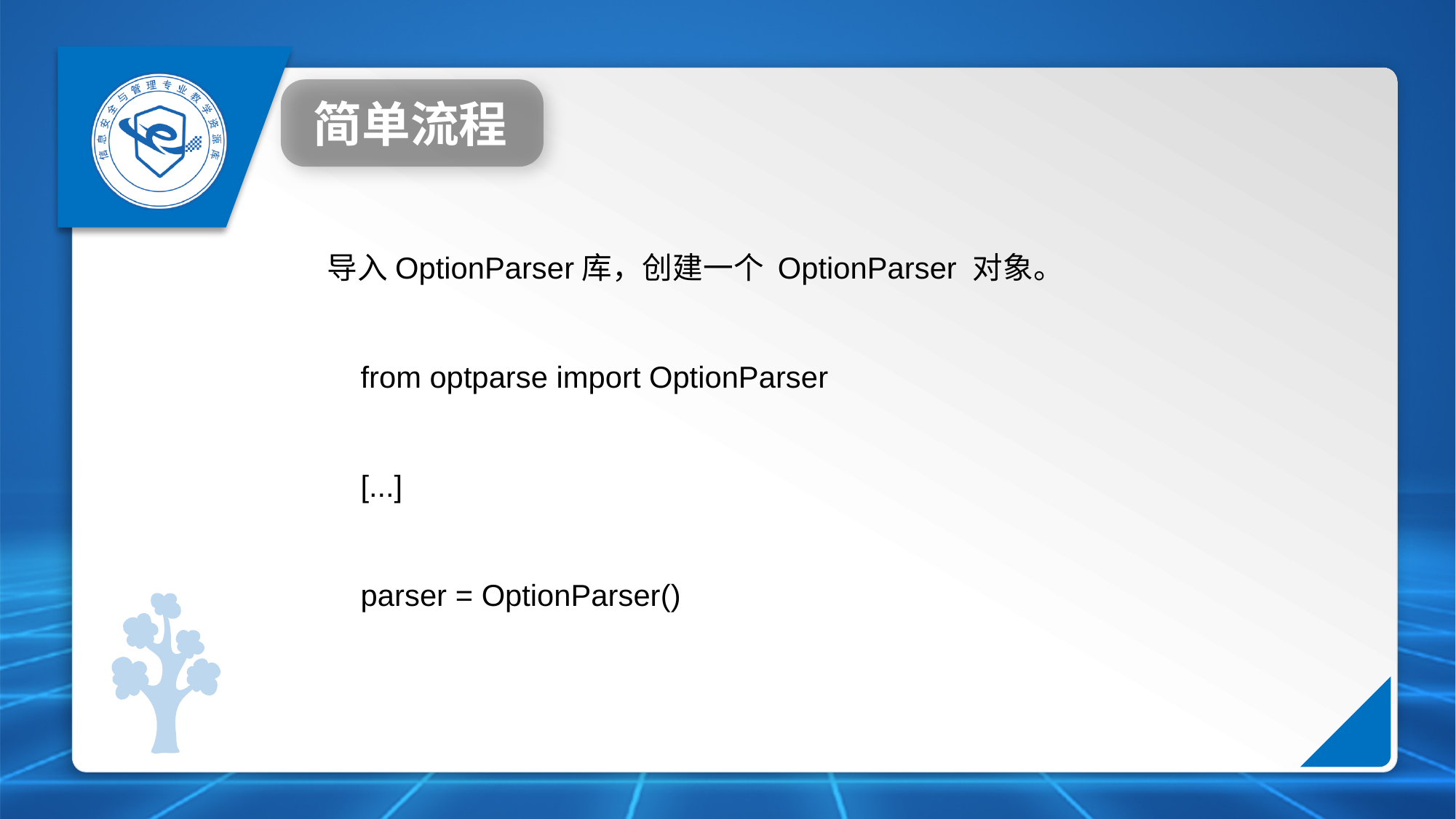

简单流程
导入OptionParser库，创建一个 OptionParser 对象。

    from optparse import OptionParser

    [...]

    parser = OptionParser()